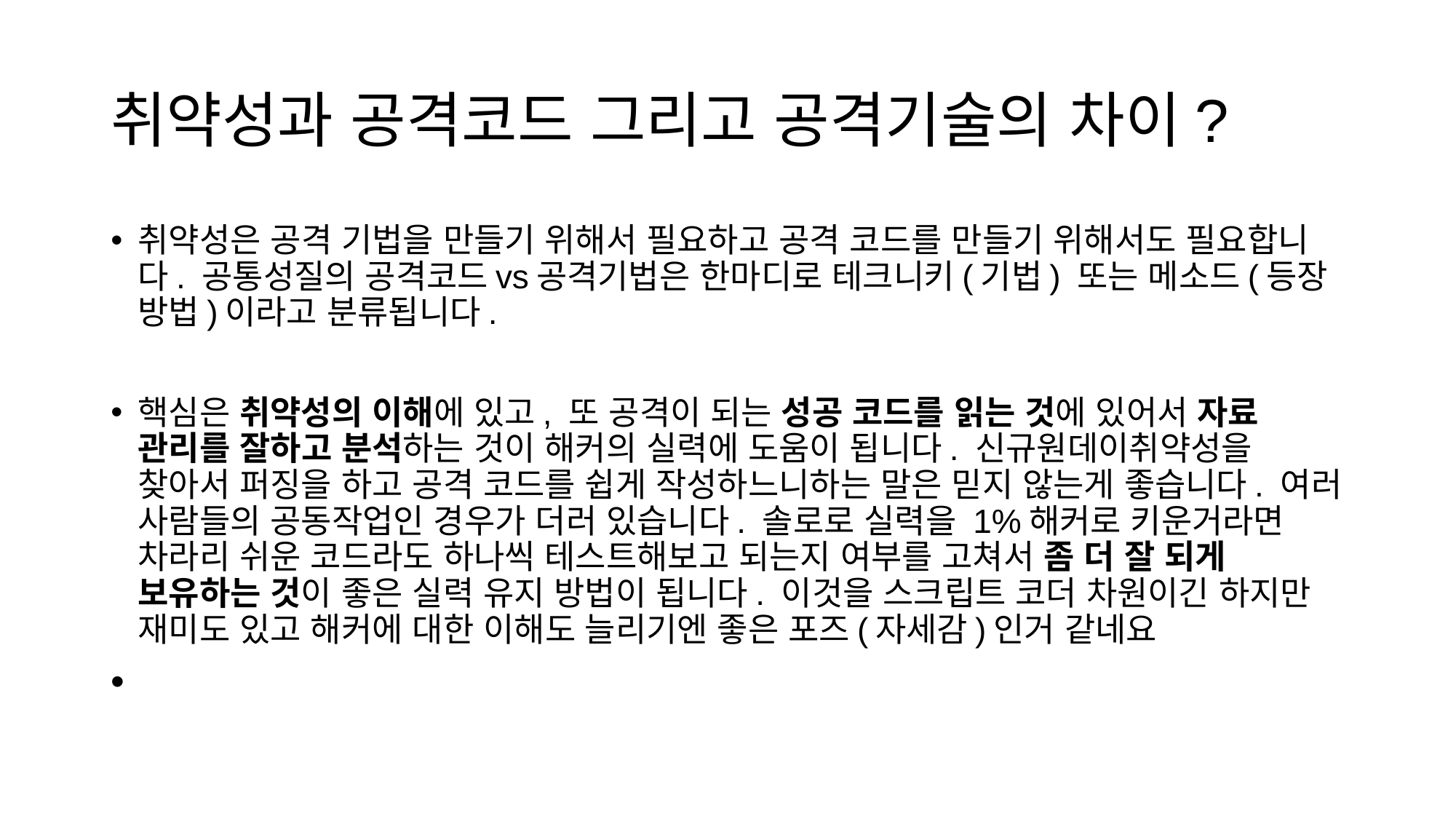

# 취약성과 공격코드 그리고 공격기술의 차이?
취약성은 공격 기법을 만들기 위해서 필요하고 공격 코드를 만들기 위해서도 필요합니다. 공통성질의 공격코드vs공격기법은 한마디로 테크니키(기법) 또는 메소드(등장 방법)이라고 분류됩니다.

핵심은 취약성의 이해에 있고, 또 공격이 되는 성공 코드를 읽는 것에 있어서 자료 관리를 잘하고 분석하는 것이 해커의 실력에 도움이 됩니다. 신규원데이취약성을 찾아서 퍼징을 하고 공격 코드를 쉽게 작성하느니하는 말은 믿지 않는게 좋습니다. 여러 사람들의 공동작업인 경우가 더러 있습니다. 솔로로 실력을 1%해커로 키운거라면 차라리 쉬운 코드라도 하나씩 테스트해보고 되는지 여부를 고쳐서 좀 더 잘 되게 보유하는 것이 좋은 실력 유지 방법이 됩니다. 이것을 스크립트 코더 차원이긴 하지만 재미도 있고 해커에 대한 이해도 늘리기엔 좋은 포즈(자세감)인거 같네요